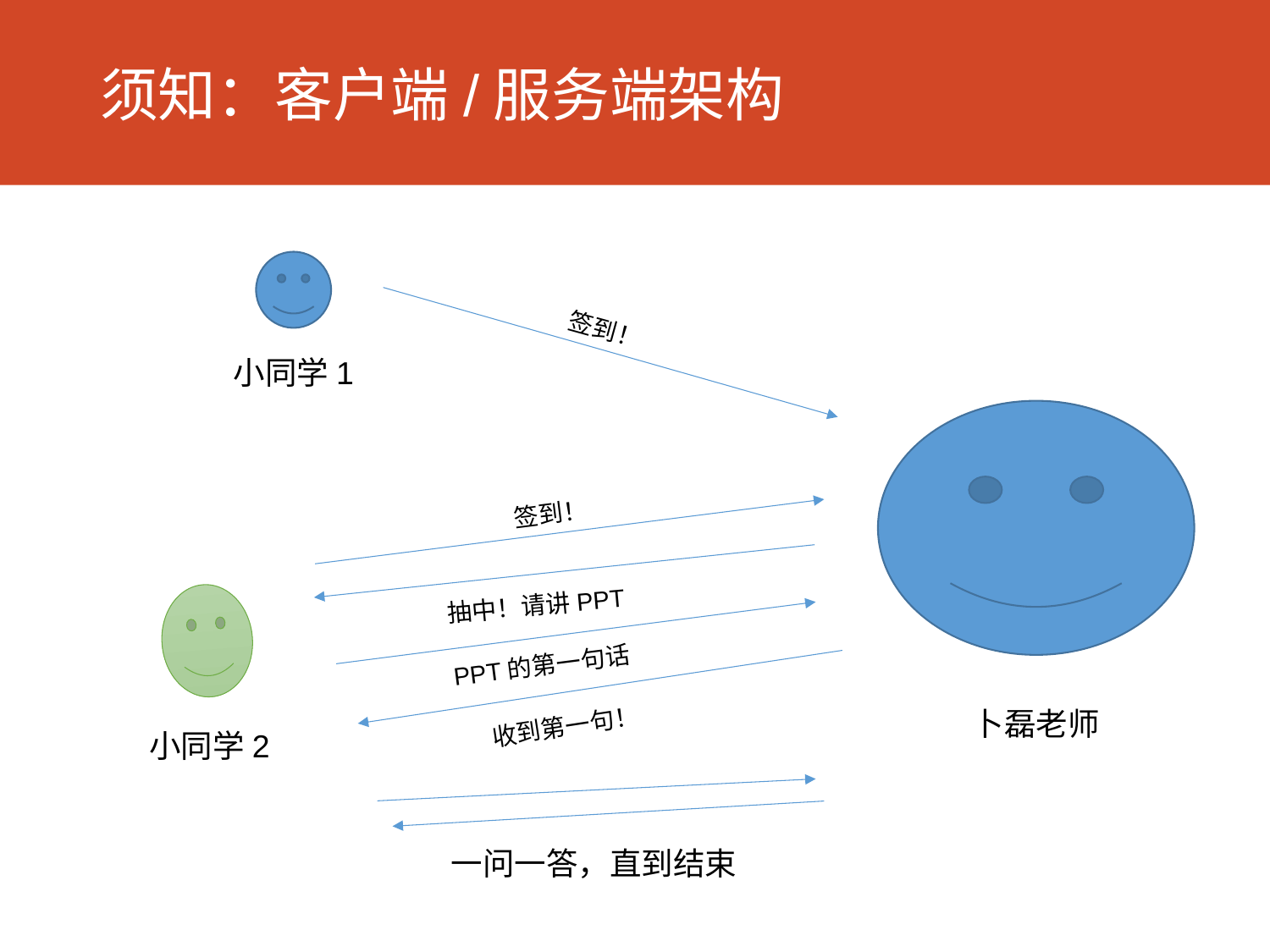

# 须知：客户端/服务端架构

签到！
小同学1

签到！
抽中！请讲PPT

PPT的第一句话
卜磊老师
收到第一句！
小同学2
一问一答，直到结束